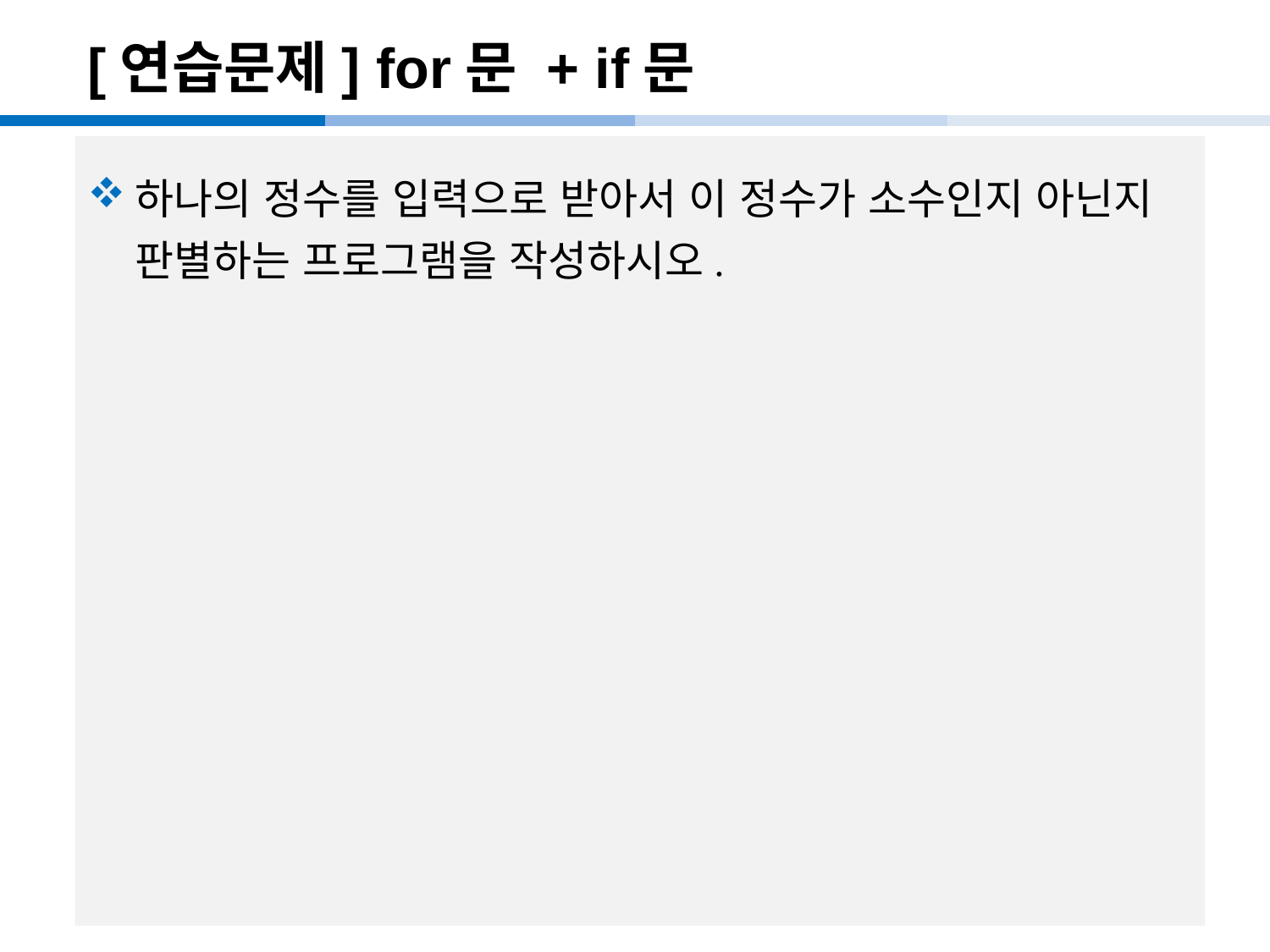

# [연습문제] for문 + if문
하나의 정수를 입력으로 받아서 이 정수가 소수인지 아닌지 판별하는 프로그램을 작성하시오.